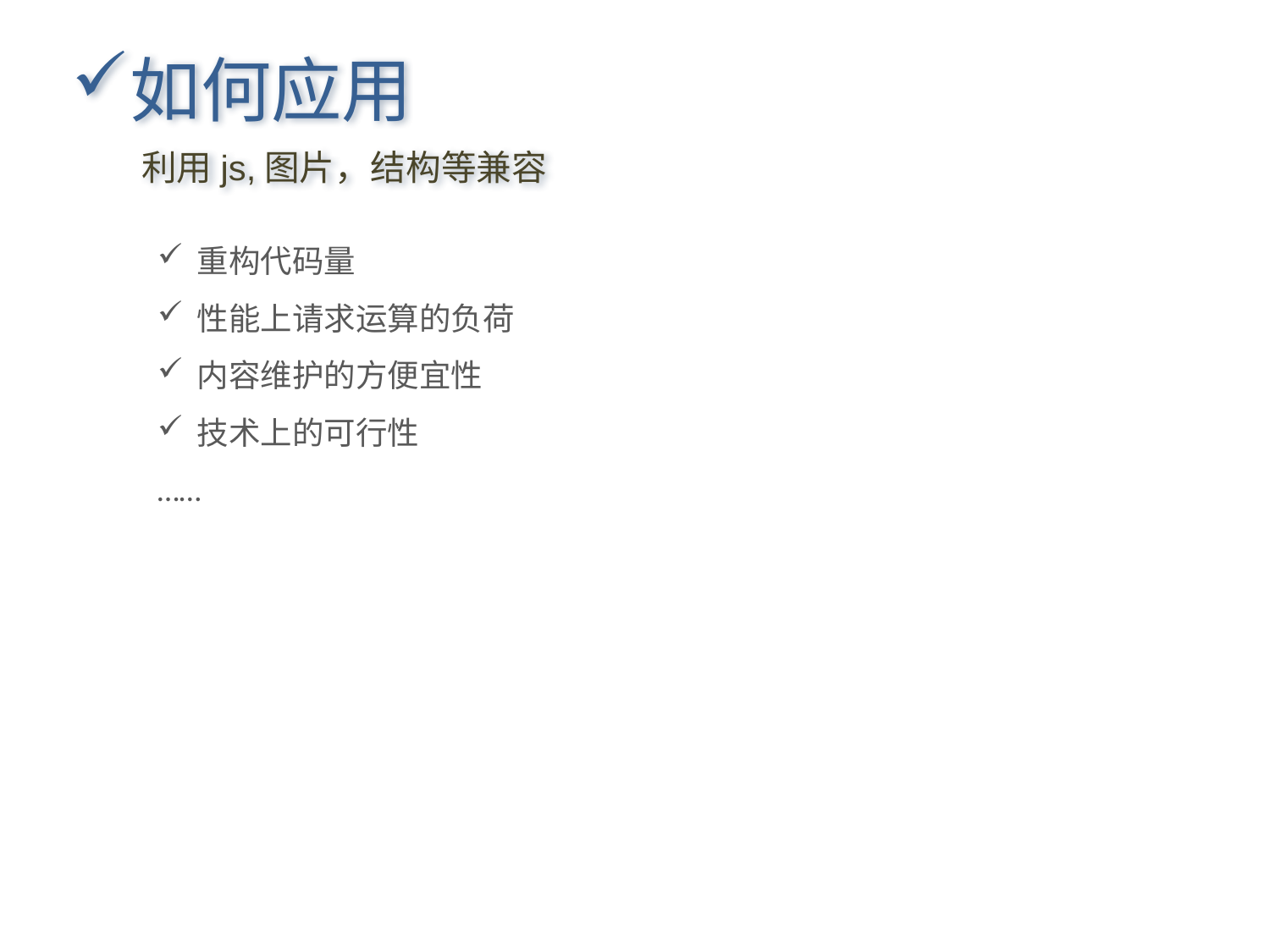

如何应用
利用js,图片，结构等兼容
重构代码量
性能上请求运算的负荷
内容维护的方便宜性
技术上的可行性
……